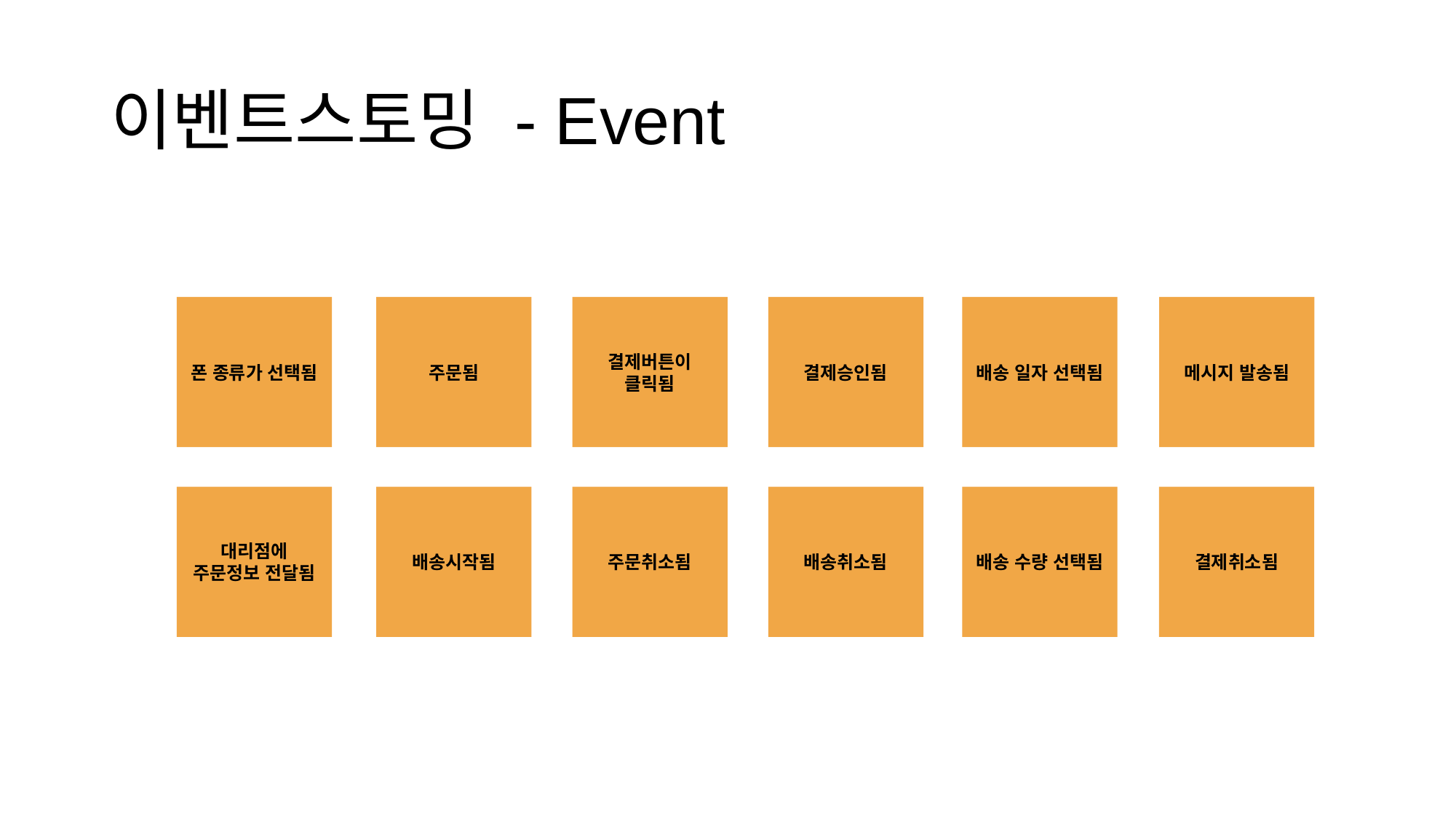

# 이벤트스토밍 - Event
폰 종류가 선택됨
주문됨
결제버튼이 클릭됨
결제승인됨
배송 일자 선택됨
메시지 발송됨
대리점에 주문정보 전달됨
배송시작됨
주문취소됨
배송취소됨
배송 수량 선택됨
결제취소됨